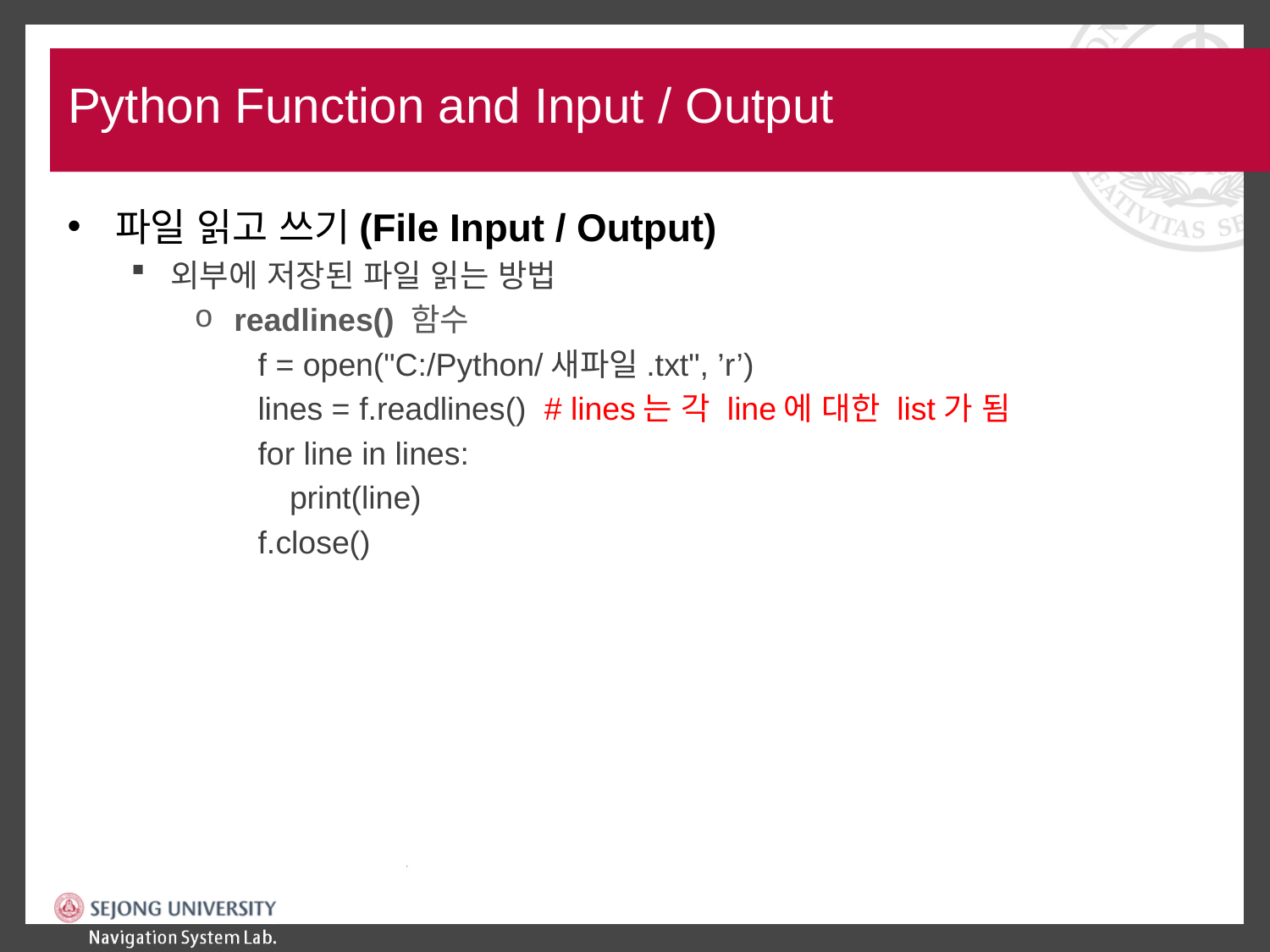

# Python Function and Input / Output
파일 읽고 쓰기(File Input / Output)
외부에 저장된 파일 읽는 방법
readlines() 함수
f = open("C:/Python/새파일.txt", ’r’)
lines = f.readlines()  # lines는 각 line에 대한 list가 됨
for line in lines:
	print(line)
f.close()